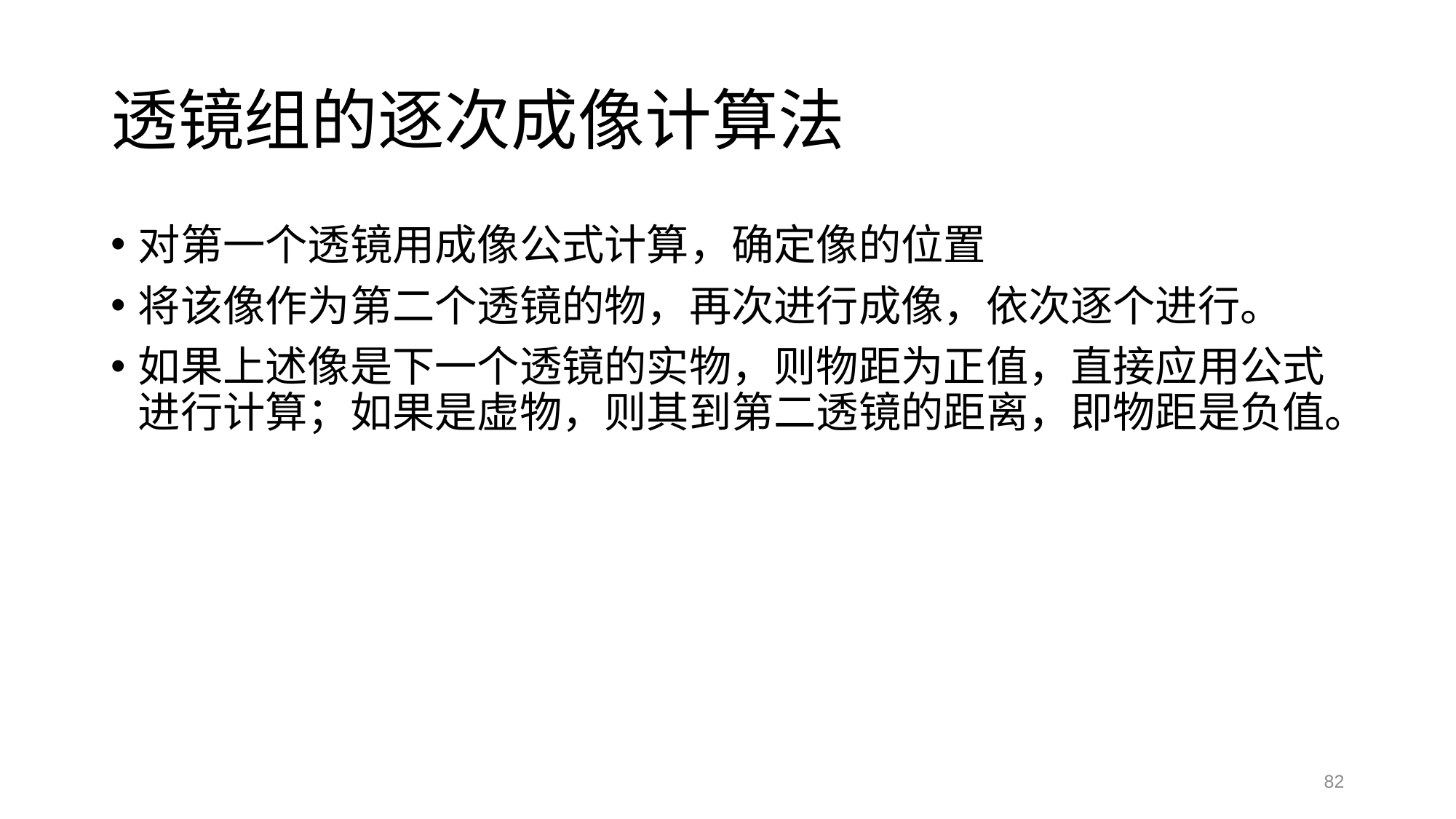

# 透镜组的逐次成像计算法
对第一个透镜用成像公式计算，确定像的位置
将该像作为第二个透镜的物，再次进行成像，依次逐个进行。
如果上述像是下一个透镜的实物，则物距为正值，直接应用公式进行计算；如果是虚物，则其到第二透镜的距离，即物距是负值。
82